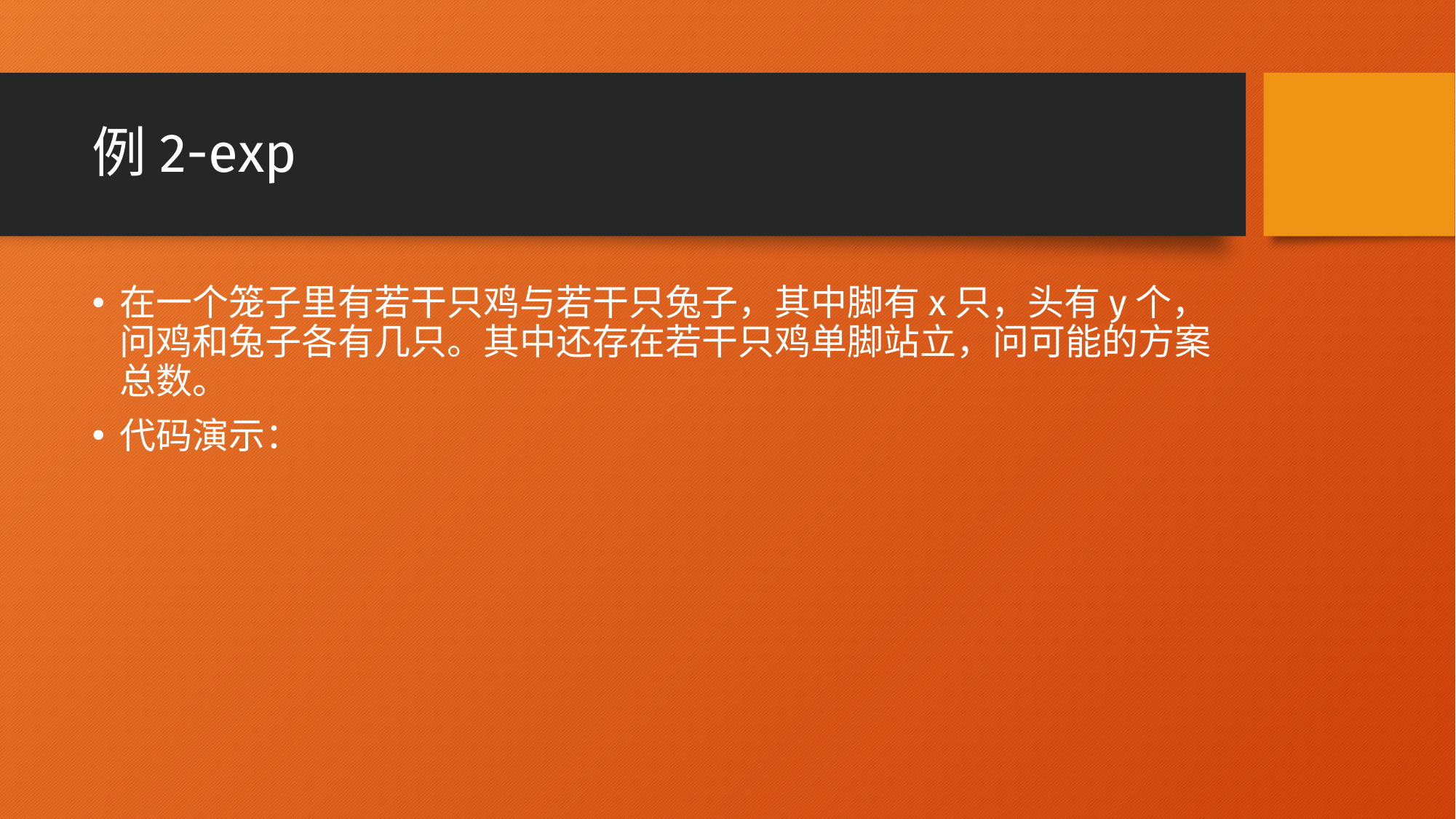

# 例2-exp
在一个笼子里有若干只鸡与若干只兔子，其中脚有x只，头有y个，问鸡和兔子各有几只。其中还存在若干只鸡单脚站立，问可能的方案总数。
代码演示：